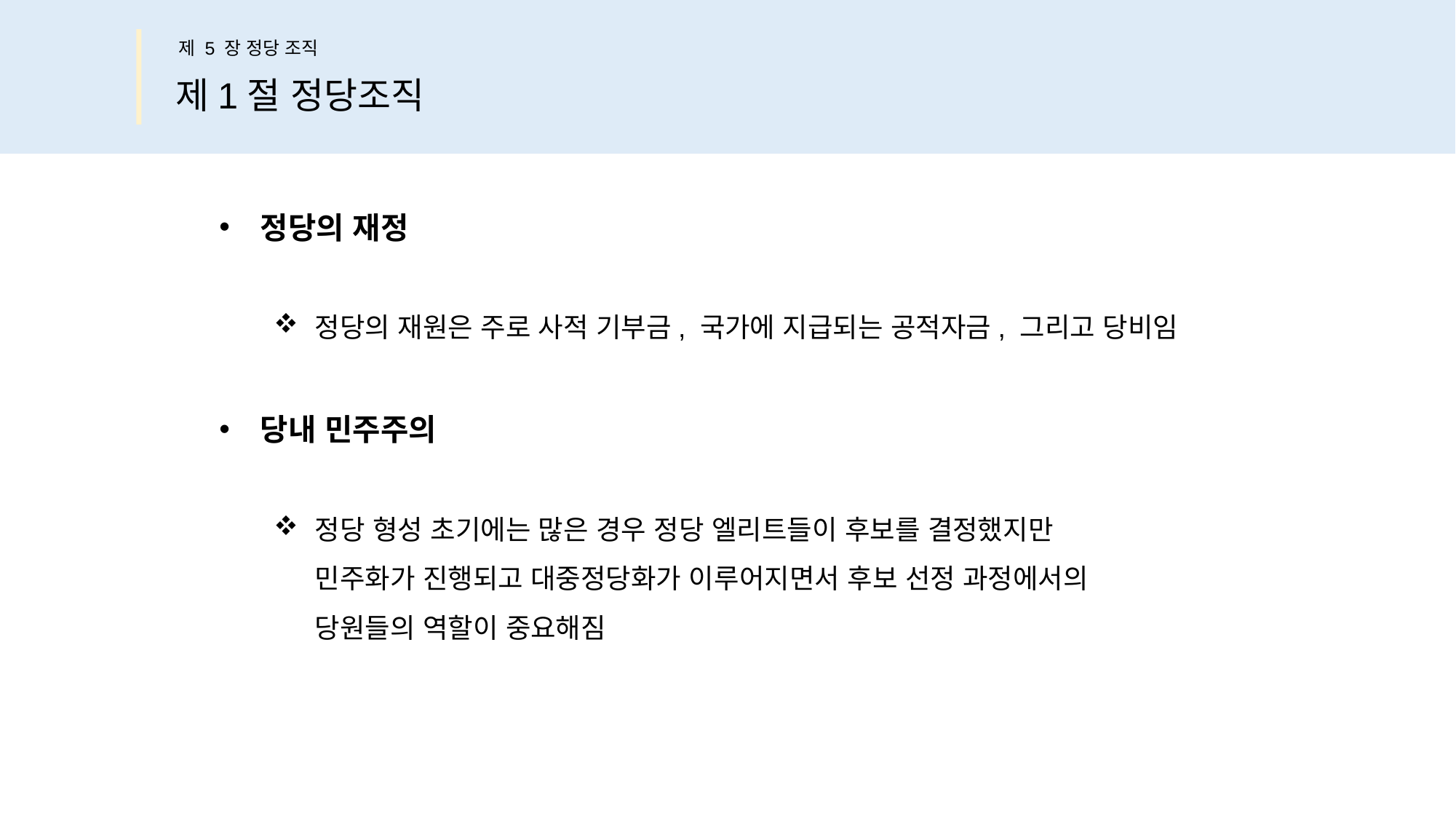

제 5 장 정당 조직
제1절 정당조직
정당의 재정

정당의 재원은 주로 사적 기부금, 국가에 지급되는 공적자금, 그리고 당비임

당내 민주주의

정당 형성 초기에는 많은 경우 정당 엘리트들이 후보를 결정했지만
민주화가 진행되고 대중정당화가 이루어지면서 후보 선정 과정에서의
당원들의 역할이 중요해짐